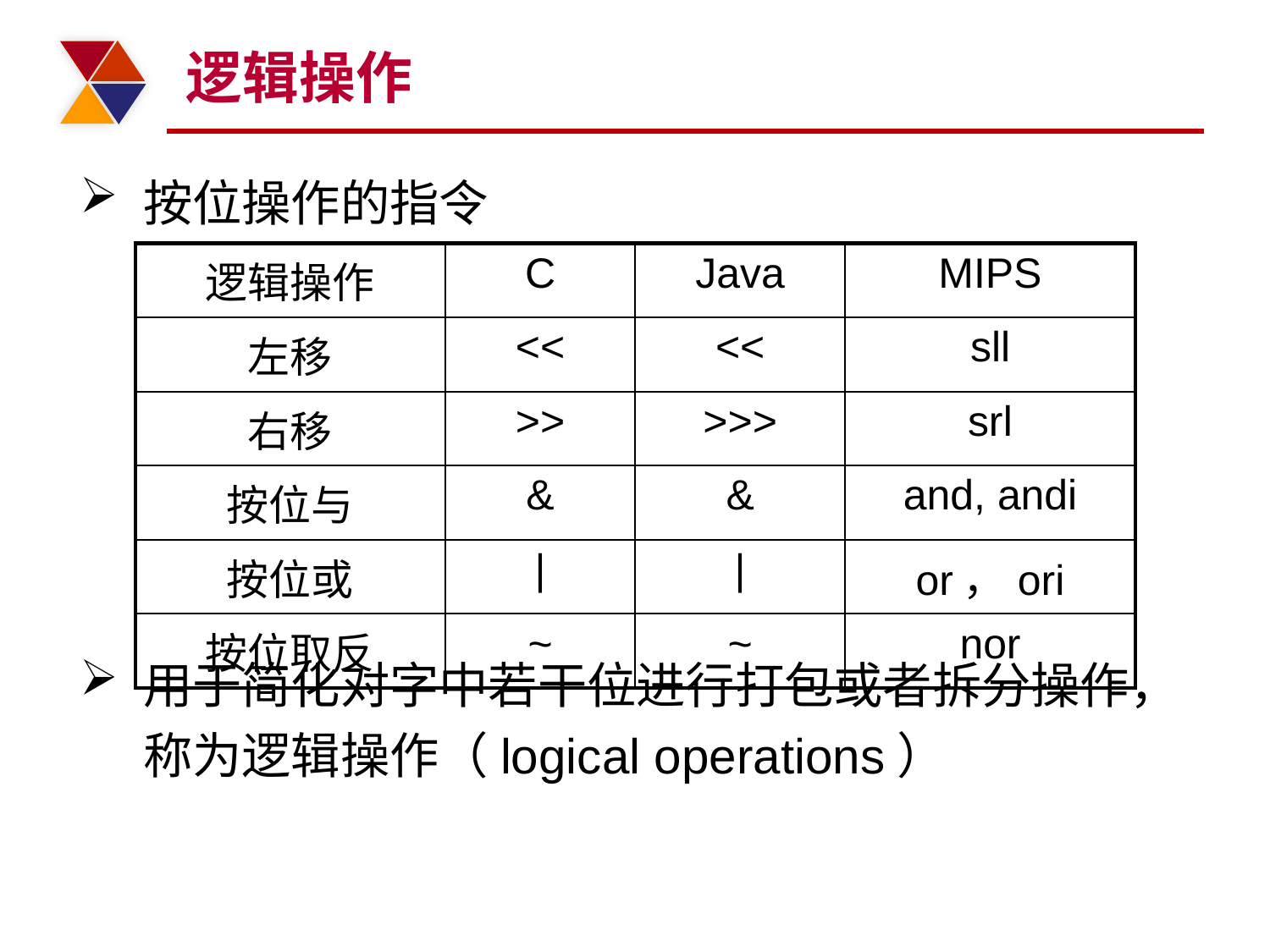

# 逻辑操作
按位操作的指令

用于简化对字中若干位进行打包或者拆分操作，称为逻辑操作（logical operations）
| 逻辑操作 | C | Java | MIPS |
| --- | --- | --- | --- |
| 左移 | << | << | sll |
| 右移 | >> | >>> | srl |
| 按位与 | & | & | and, andi |
| 按位或 | | | | | or，ori |
| 按位取反 | ~ | ~ | nor |